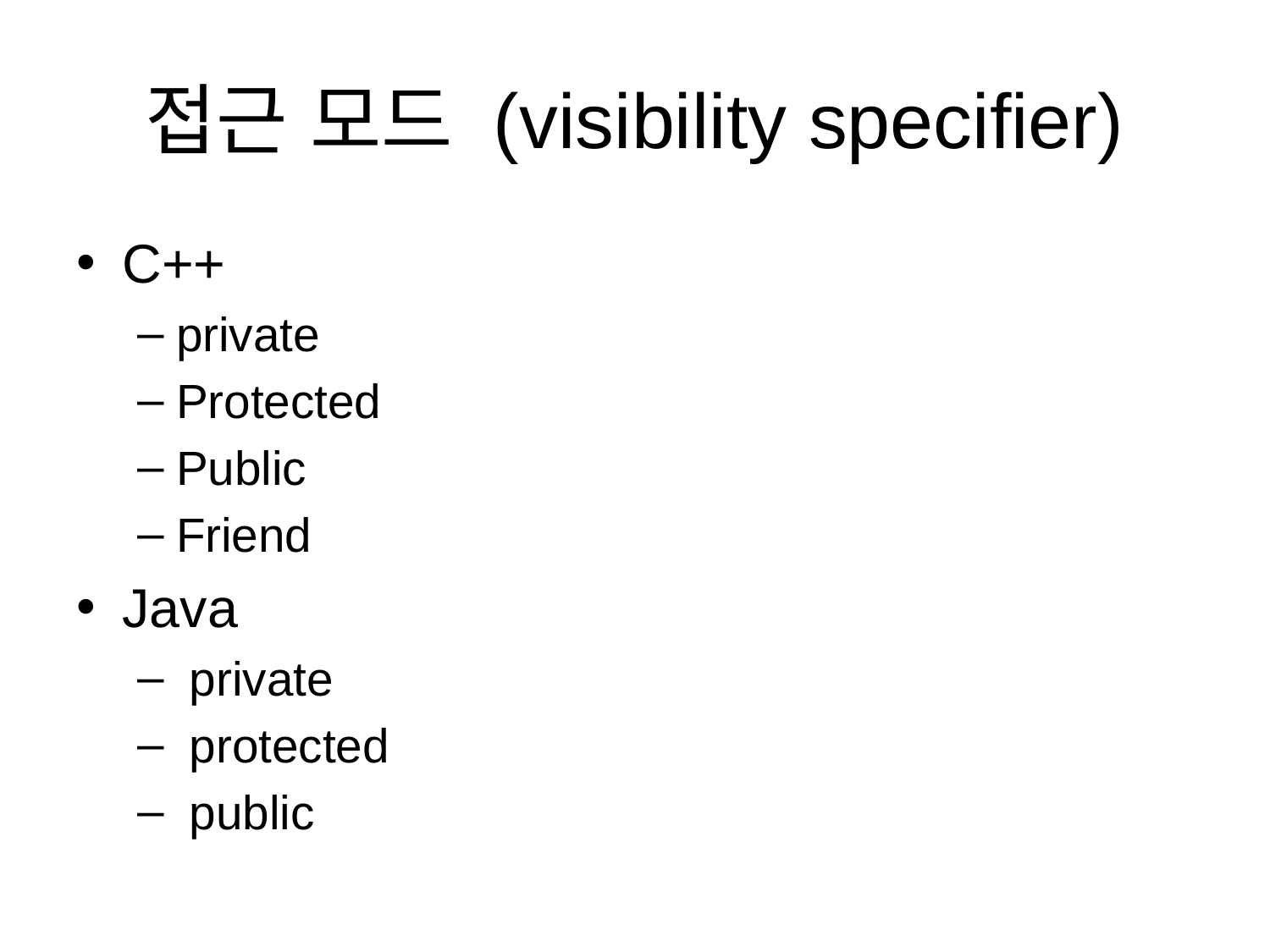

# 접근 모드 (visibility specifier)
C++
private
Protected
Public
Friend
Java
 private
 protected
 public